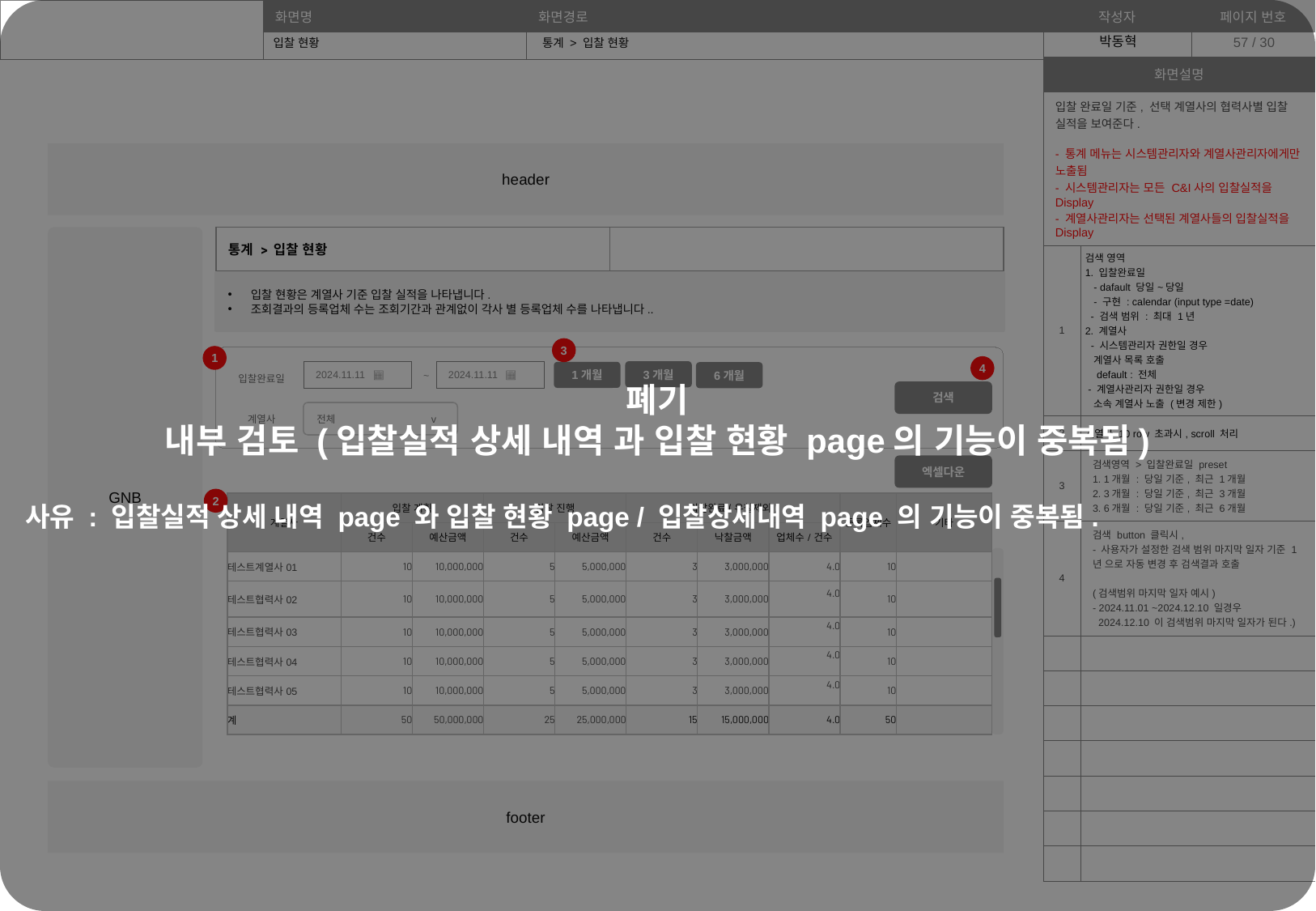

폐기
내부 검토 (입찰실적 상세 내역 과 입찰 현황 page의 기능이 중복됨)

사유 : 입찰실적 상세 내역 page 와 입찰 현황 page / 입찰상세내역 page 의 기능이 중복됨.
57

입찰 현황
통계 > 입찰 현황
| 화면설명 |  |
| --- | --- |
| 입찰 완료일 기준, 선택 계열사의 협력사별 입찰 실적을 보여준다. - 통계 메뉴는 시스템관리자와 계열사관리자에게만 노출됨 - 시스템관리자는 모든 C&I사의 입찰실적을 Display - 계열사관리자는 선택된 계열사들의 입찰실적을 Display |  |
| 1 | 검색 영역 1. 입찰완료일 - dafault 당일~당일 - 구현 : calendar (input type =date) - 검색 범위 : 최대 1년 2. 계열사 - 시스템관리자 권한일 경우 계열사 목록 호출 default : 전체 - 계열사관리자 권한일 경우 소속 계열사 노출 (변경 제한) |
| 2 | 계열사 10 row 초과시, scroll 처리 |
| 3 | 검색영역 > 입찰완료일 preset 1. 1개월 : 당일 기준, 최근 1개월 2. 3개월 : 당일 기준, 최근 3개월 3. 6개월 : 당일 기준, 최근 6개월 |
| 4 | 검색 button 클릭시, - 사용자가 설정한 검색 범위 마지막 일자 기준 1년 으로 자동 변경 후 검색결과 호출 (검색범위 마지막 일자 예시) - 2024.11.01 ~2024.12.10 일경우 2024.12.10 이 검색범위 마지막 일자가 된다.) |
|  |  |
|  |  |
|  |  |
|  |  |
|  |  |
|  |  |
|  |  |
header
GNB
| 통계 > 입찰 현황 |  |
| --- | --- |
입찰 현황은 계열사 기준 입찰 실적을 나타냅니다.
조회결과의 등록업체 수는 조회기간과 관계없이 각사 별 등록업체 수를 나타냅니다..
3
1

4
3개월
2024.11.11   📅
2024.11.11   📅
1개월
~
입찰완료일
6개월
검색
계열사
전체                                 v
엑셀다운
2
| 계열사 | 입찰 계획 |  | 입찰 진행 |  | 입찰완료(유찰제외) |  |  | 등록업체수 | 기타 |
| --- | --- | --- | --- | --- | --- | --- | --- | --- | --- |
|  | 건수 | 예산금액 | 건수 | 예산금액 | 건수 | 낙찰금액 | 업체수/건수 |  |  |
| 테스트계열사01 | 10 | 10,000,000 | 5 | 5,000,000 | 3 | 3,000,000 | 4.0 | 10 |  |
| 테스트협력사02 | 10 | 10,000,000 | 5 | 5,000,000 | 3 | 3,000,000 | 4.0 | 10 |  |
| 테스트협력사03 | 10 | 10,000,000 | 5 | 5,000,000 | 3 | 3,000,000 | 4.0 | 10 |  |
| 테스트협력사04 | 10 | 10,000,000 | 5 | 5,000,000 | 3 | 3,000,000 | 4.0 | 10 |  |
| 테스트협력사05 | 10 | 10,000,000 | 5 | 5,000,000 | 3 | 3,000,000 | 4.0 | 10 |  |
| 계 | 50 | 50,000,000 | 25 | 25,000,000 | 15 | 15,000,000 | 4.0 | 50 |  |

footer